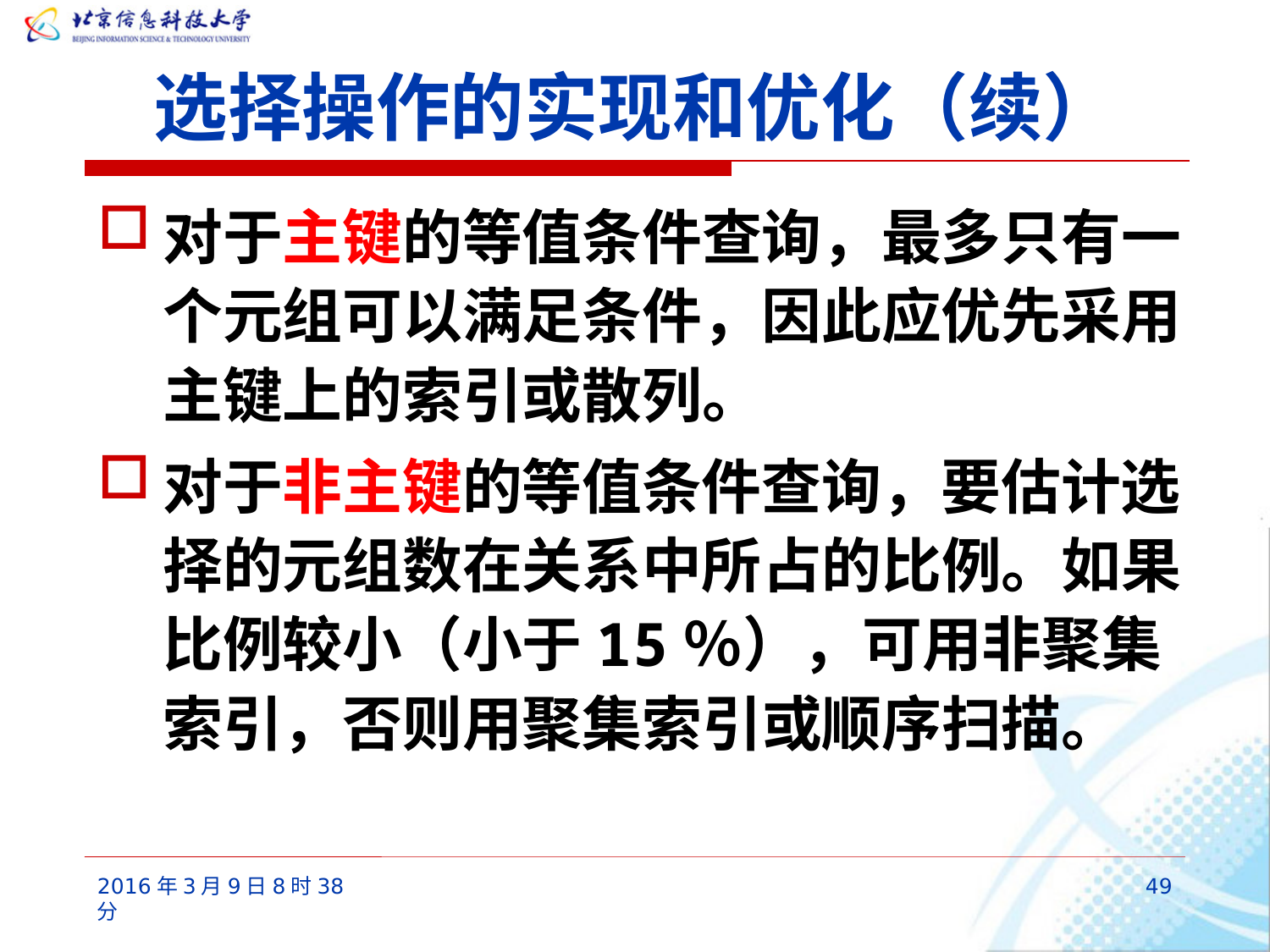

# 选择操作的实现和优化（续）
对于主键的等值条件查询，最多只有一个元组可以满足条件，因此应优先采用主键上的索引或散列。
对于非主键的等值条件查询，要估计选择的元组数在关系中所占的比例。如果比例较小（小于15％），可用非聚集索引，否则用聚集索引或顺序扫描。
2016年3月9日8时38分
49